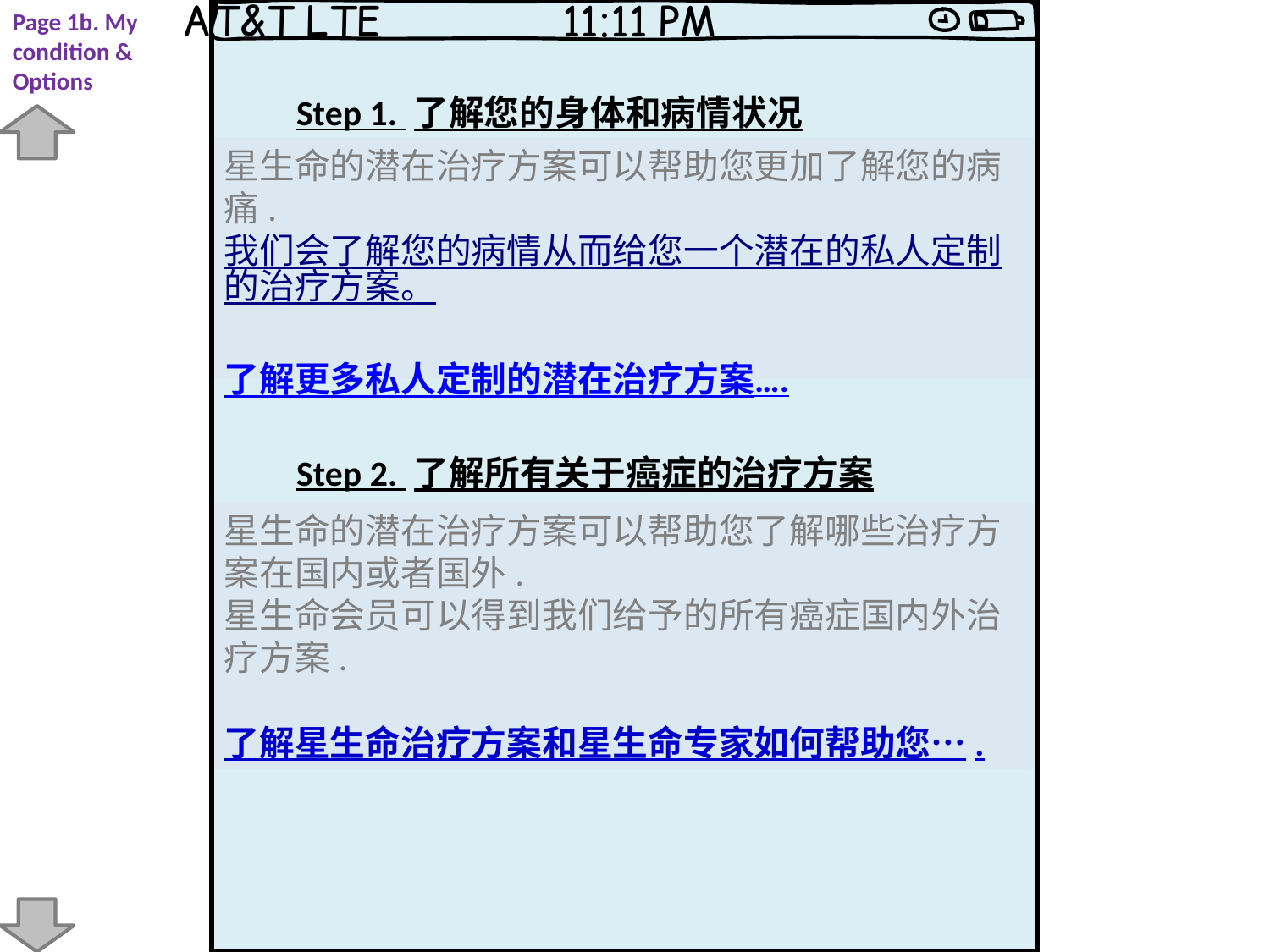

AT&T LTE               11:11 PM

Page 1b. My condition & Options

Step 1. 了解您的身体和病情状况

星生命的潜在治疗方案可以帮助您更加了解您的病痛.
我们会了解您的病情从而给您一个潜在的私人定制的治疗方案。

了解更多私人定制的潜在治疗方案….

Step 2. 了解所有关于癌症的治疗方案
星生命的潜在治疗方案可以帮助您了解哪些治疗方案在国内或者国外.
星生命会员可以得到我们给予的所有癌症国内外治疗方案.

了解星生命治疗方案和星生命专家如何帮助您….